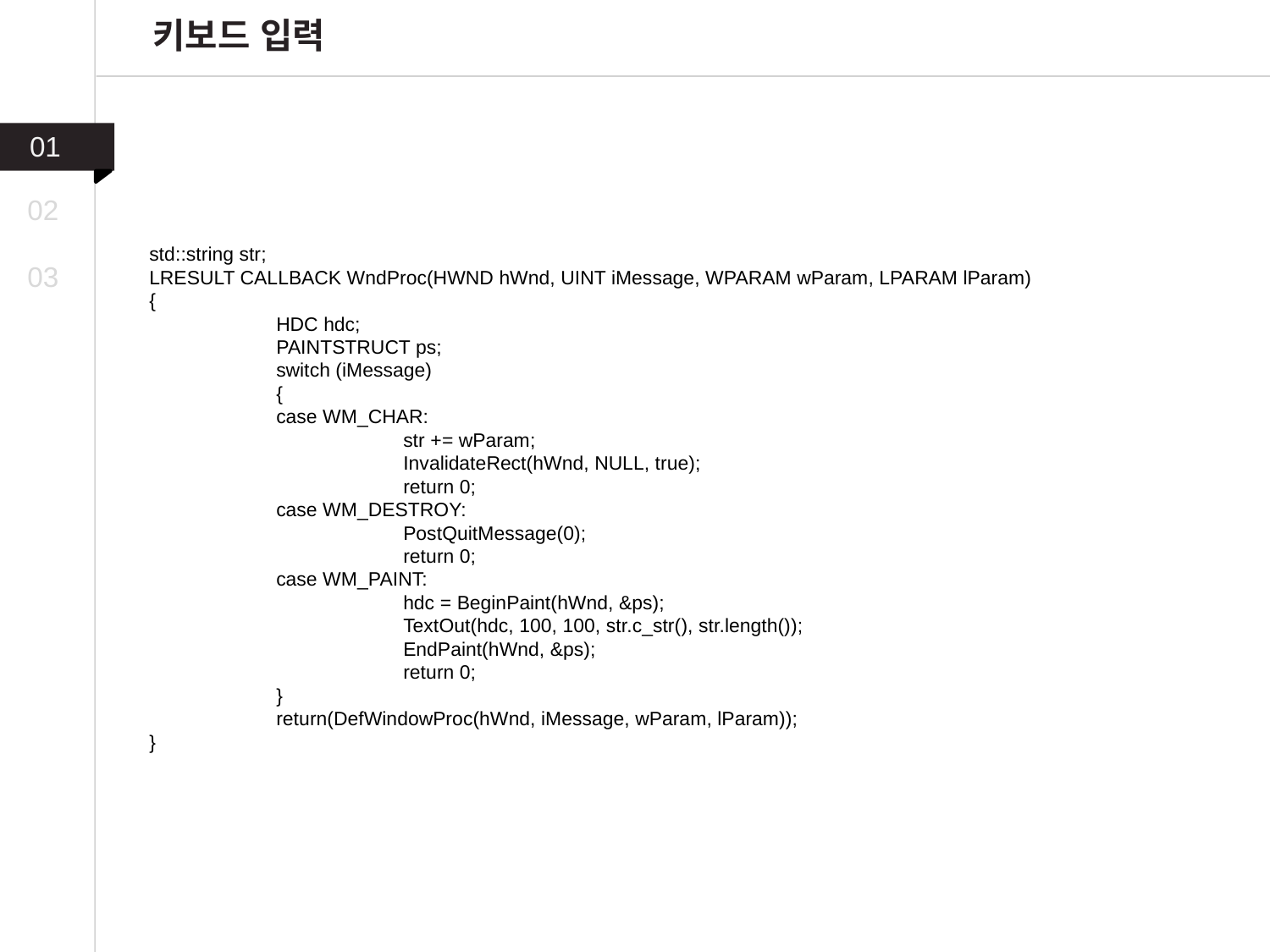

키보드 입력
01

02
std::string str;
LRESULT CALLBACK WndProc(HWND hWnd, UINT iMessage, WPARAM wParam, LPARAM lParam)
{
	HDC hdc;
	PAINTSTRUCT ps;
	switch (iMessage)
	{
	case WM_CHAR:
		str += wParam;
		InvalidateRect(hWnd, NULL, true);
		return 0;
	case WM_DESTROY:
		PostQuitMessage(0);
		return 0;
	case WM_PAINT:
		hdc = BeginPaint(hWnd, &ps);
		TextOut(hdc, 100, 100, str.c_str(), str.length());
		EndPaint(hWnd, &ps);
		return 0;
	}
	return(DefWindowProc(hWnd, iMessage, wParam, lParam));
}
03